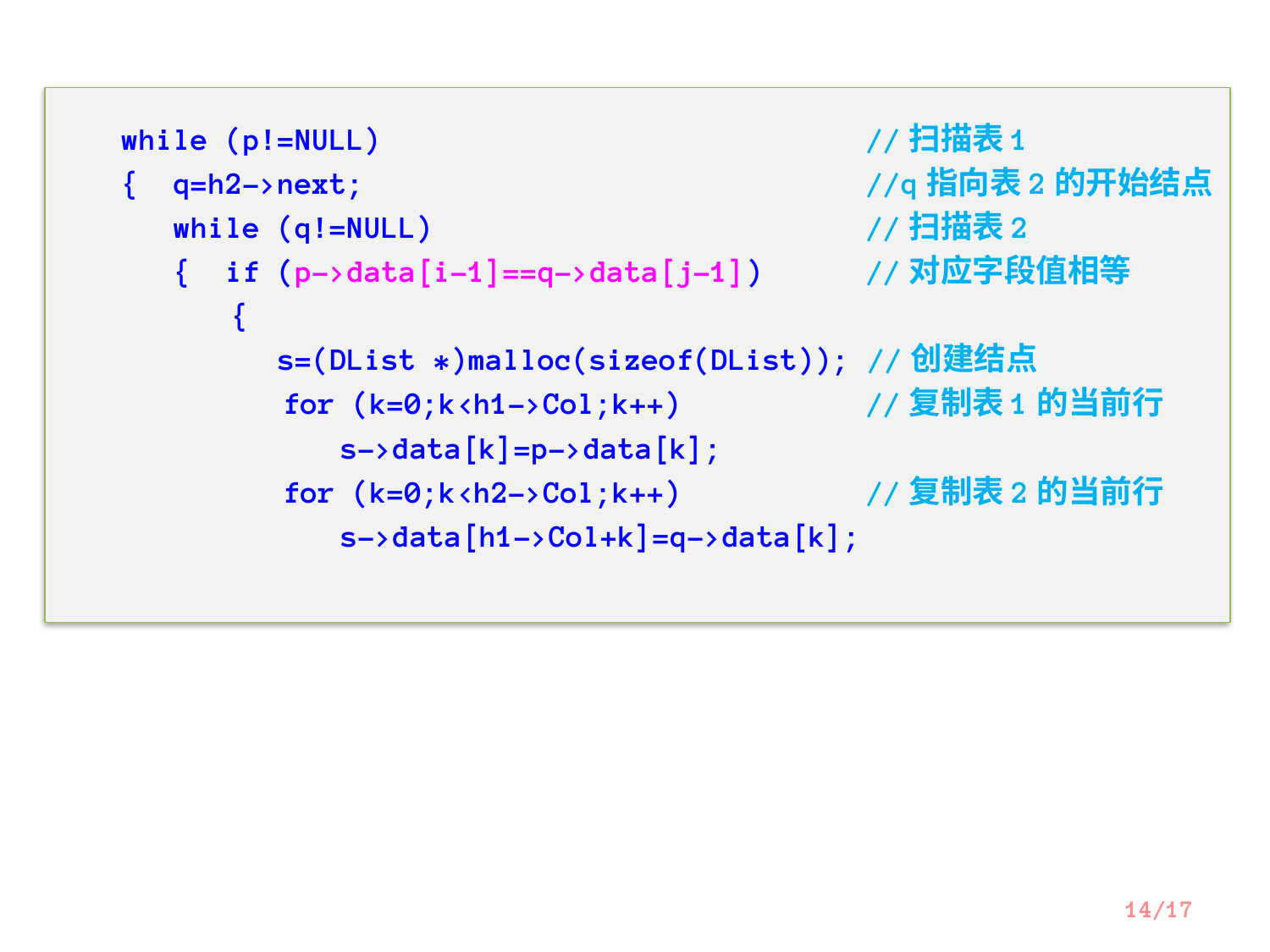

while (p!=NULL) 				  //扫描表1
   {  q=h2->next;				  //q指向表2的开始结点
      while (q!=NULL)				  //扫描表2
      {  if (p->data[i-1]==q->data[j-1])	  //对应字段值相等
  	  {
            s=(DList *)malloc(sizeof(DList)); //创建结点
	     for (k=0;k<h1->Col;k++)		  //复制表1的当前行
		 s->data[k]=p->data[k];
	     for (k=0;k<h2->Col;k++)		  //复制表2的当前行
		 s->data[h1->Col+k]=q->data[k];

14/17